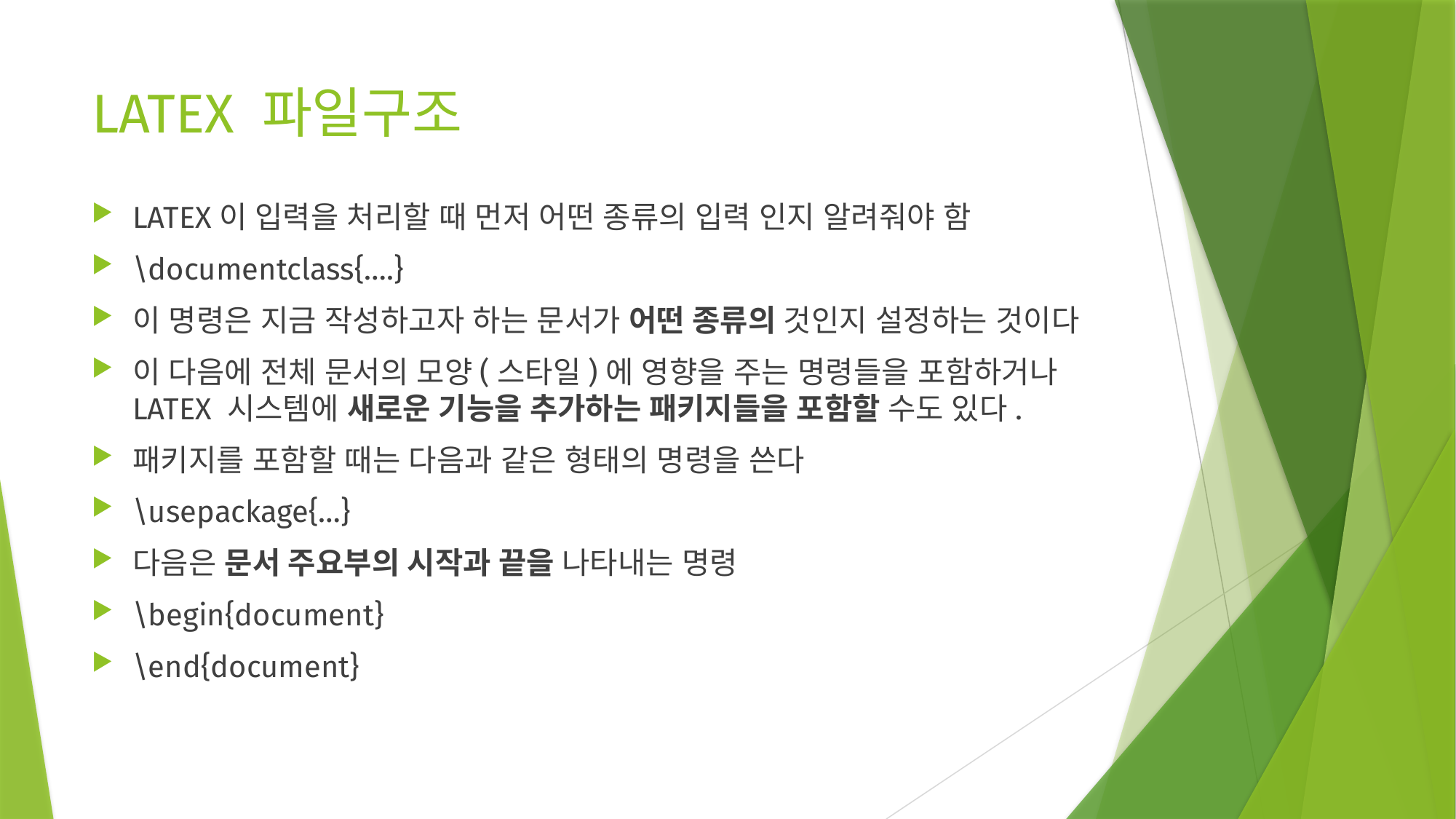

# LATEX 파일구조
LATEX이 입력을 처리할 때 먼저 어떤 종류의 입력 인지 알려줘야 함
\documentclass{….}
이 명령은 지금 작성하고자 하는 문서가 어떤 종류의 것인지 설정하는 것이다
이 다음에 전체 문서의 모양(스타일)에 영향을 주는 명령들을 포함하거나 LATEX 시스템에 새로운 기능을 추가하는 패키지들을 포함할 수도 있다.
패키지를 포함할 때는 다음과 같은 형태의 명령을 쓴다
\usepackage{…}
다음은 문서 주요부의 시작과 끝을 나타내는 명령
\begin{document}
\end{document}